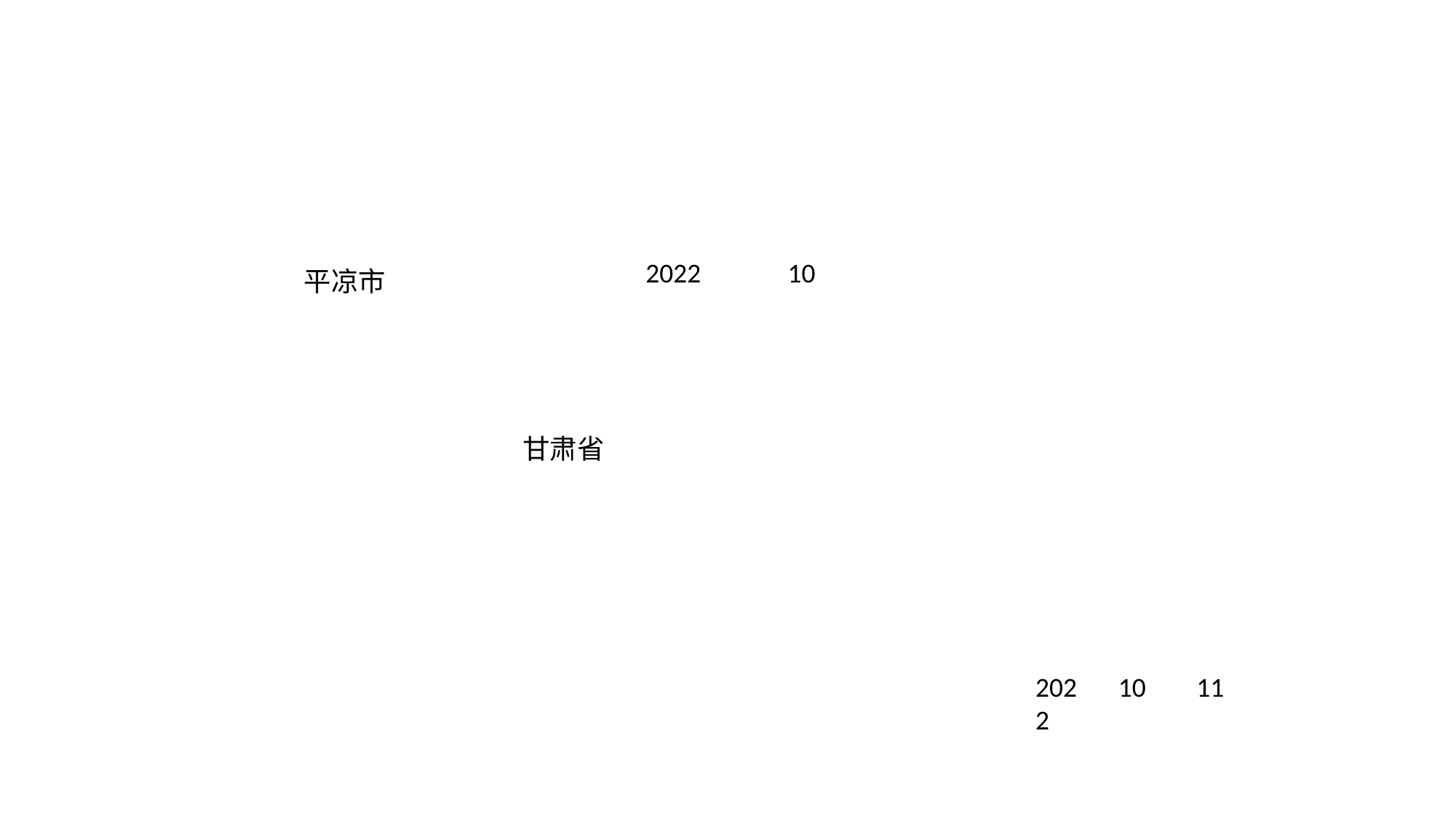

2022
10
平凉市
甘肃省
2022
10
11